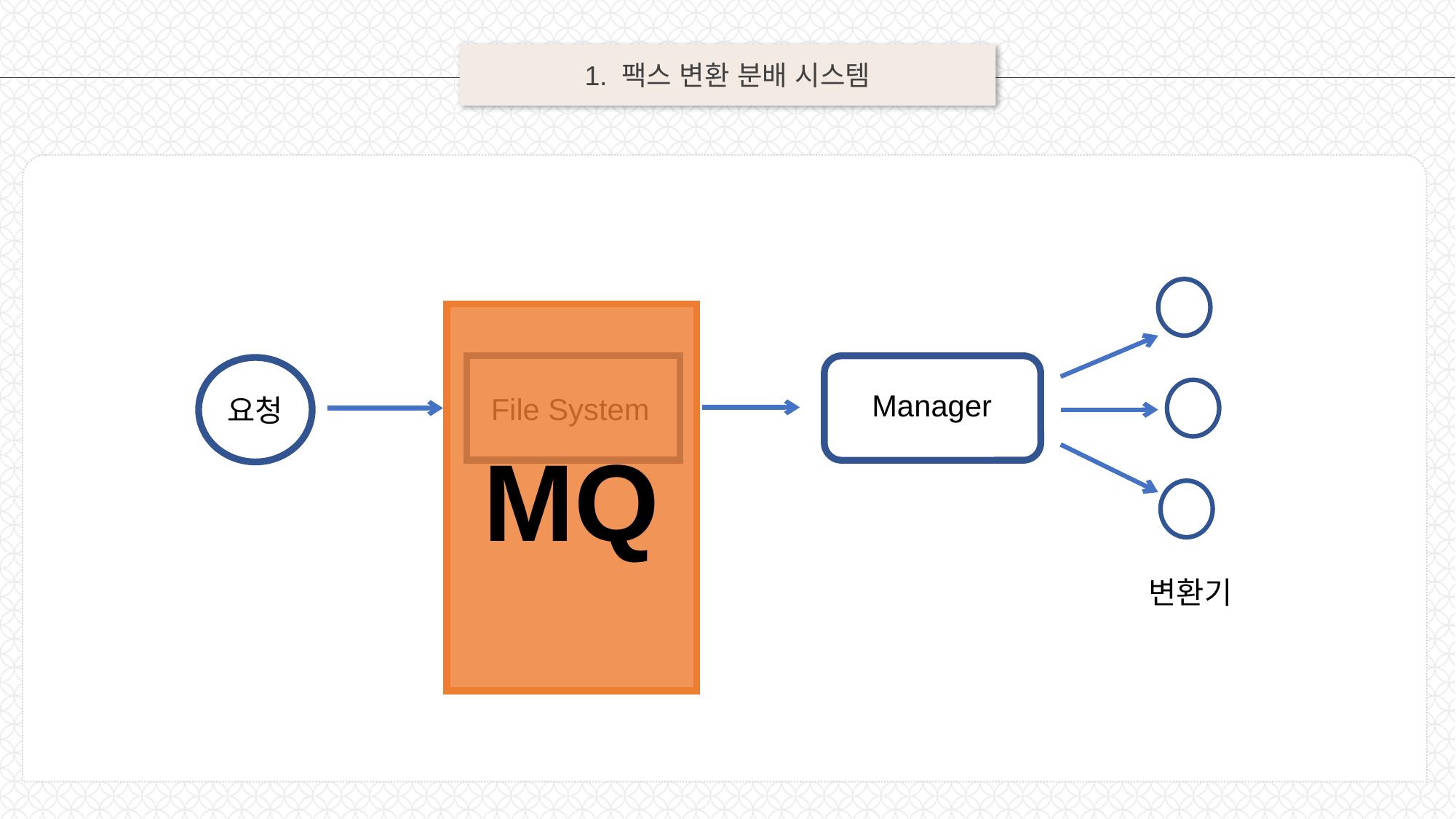

1. 팩스 변환 분배 시스템

요청

MQ
Manager
File System
변환기